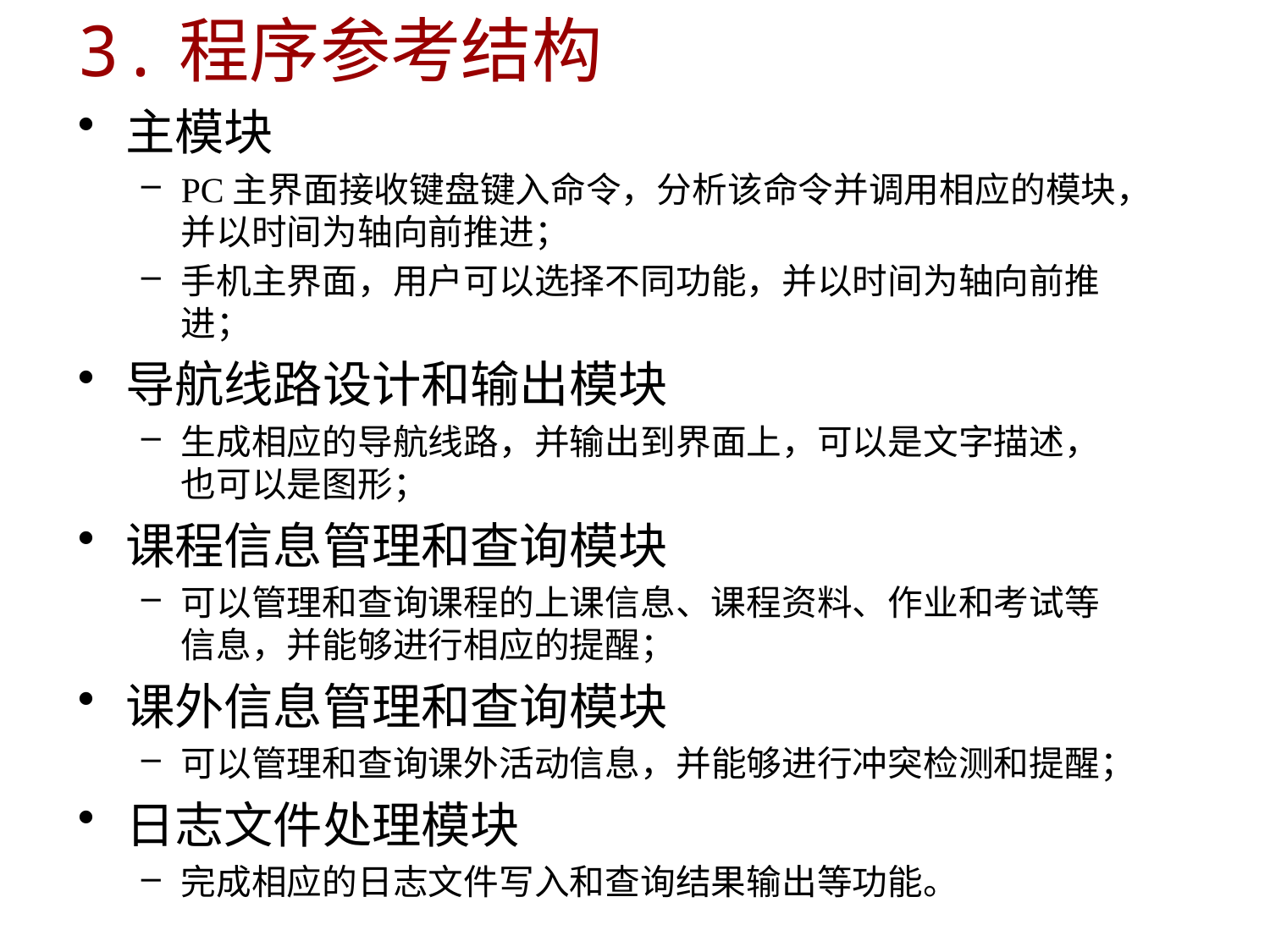

3.程序参考结构
主模块
PC主界面接收键盘键入命令，分析该命令并调用相应的模块，并以时间为轴向前推进；
手机主界面，用户可以选择不同功能，并以时间为轴向前推进；
导航线路设计和输出模块
生成相应的导航线路，并输出到界面上，可以是文字描述，也可以是图形；
课程信息管理和查询模块
可以管理和查询课程的上课信息、课程资料、作业和考试等信息，并能够进行相应的提醒；
课外信息管理和查询模块
可以管理和查询课外活动信息，并能够进行冲突检测和提醒；
日志文件处理模块
完成相应的日志文件写入和查询结果输出等功能。